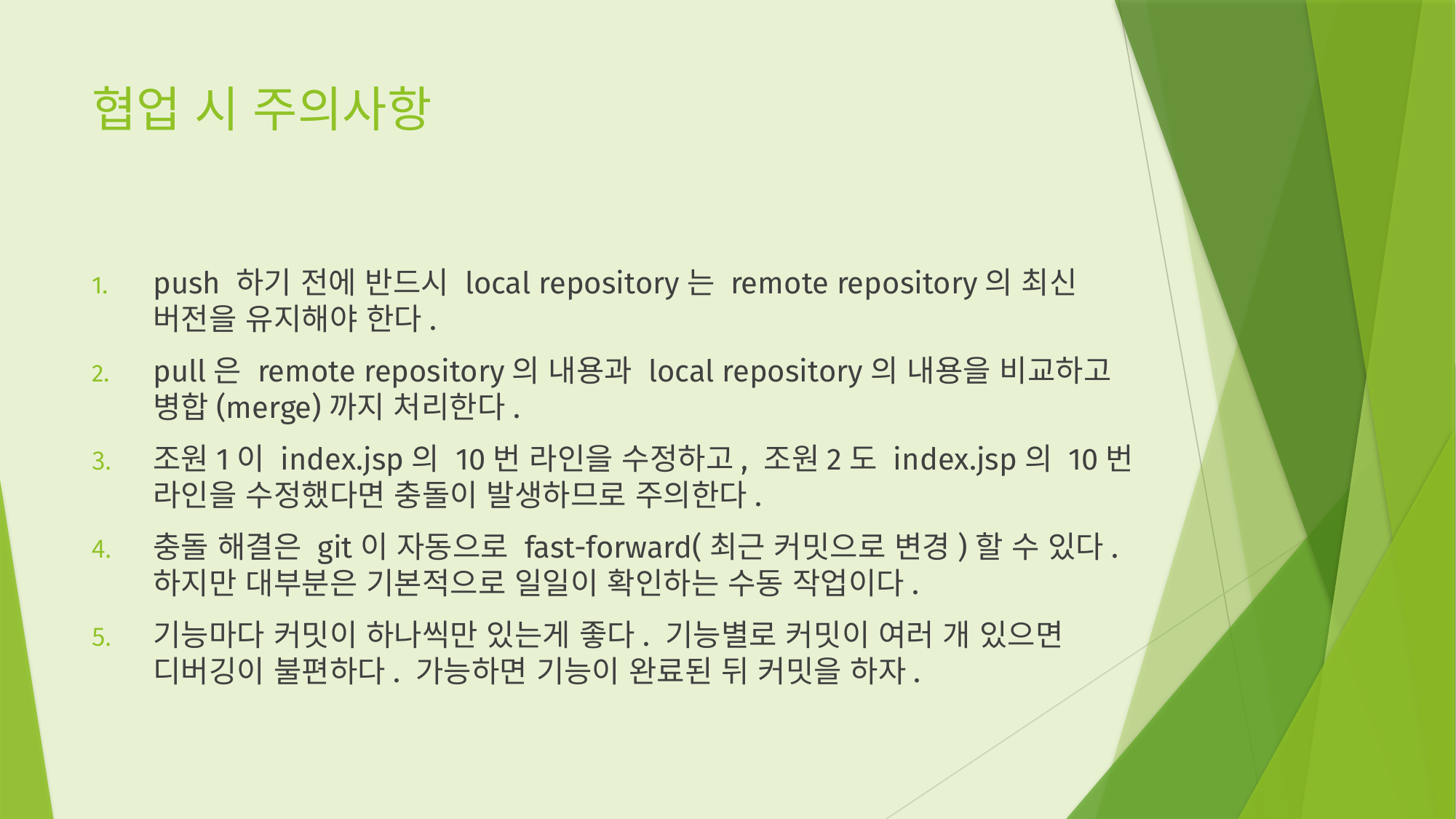

# 협업 시 주의사항
push 하기 전에 반드시 local repository는 remote repository의 최신 버전을 유지해야 한다.
pull은 remote repository의 내용과 local repository의 내용을 비교하고 병합(merge)까지 처리한다.
조원1이 index.jsp의 10번 라인을 수정하고, 조원2도 index.jsp의 10번 라인을 수정했다면 충돌이 발생하므로 주의한다.
충돌 해결은 git이 자동으로 fast-forward(최근 커밋으로 변경)할 수 있다. 하지만 대부분은 기본적으로 일일이 확인하는 수동 작업이다.
기능마다 커밋이 하나씩만 있는게 좋다. 기능별로 커밋이 여러 개 있으면 디버깅이 불편하다. 가능하면 기능이 완료된 뒤 커밋을 하자.